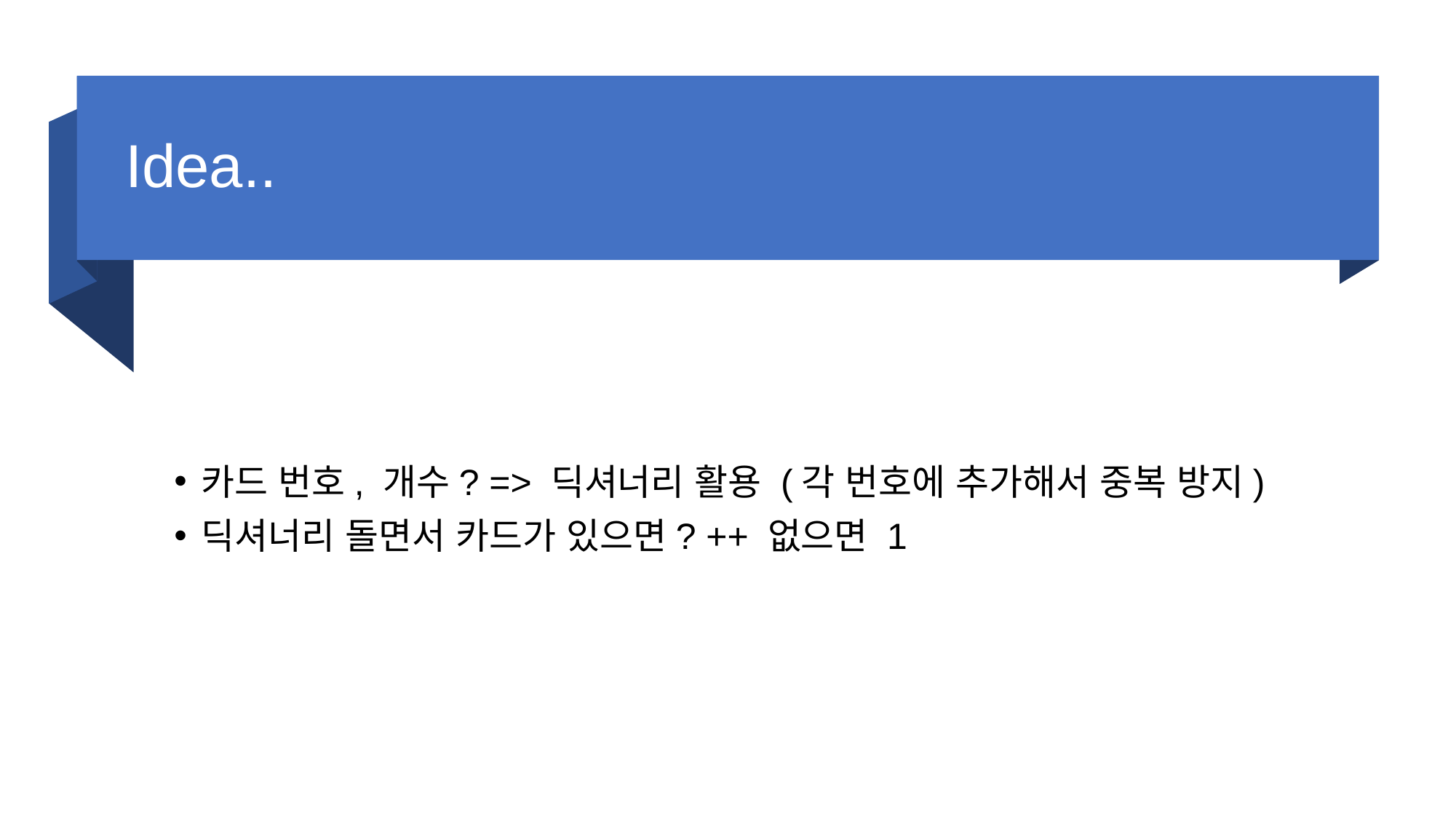

# Idea..

카드 번호, 개수? => 딕셔너리 활용 (각 번호에 추가해서 중복 방지)
딕셔너리 돌면서 카드가 있으면? ++ 없으면 1